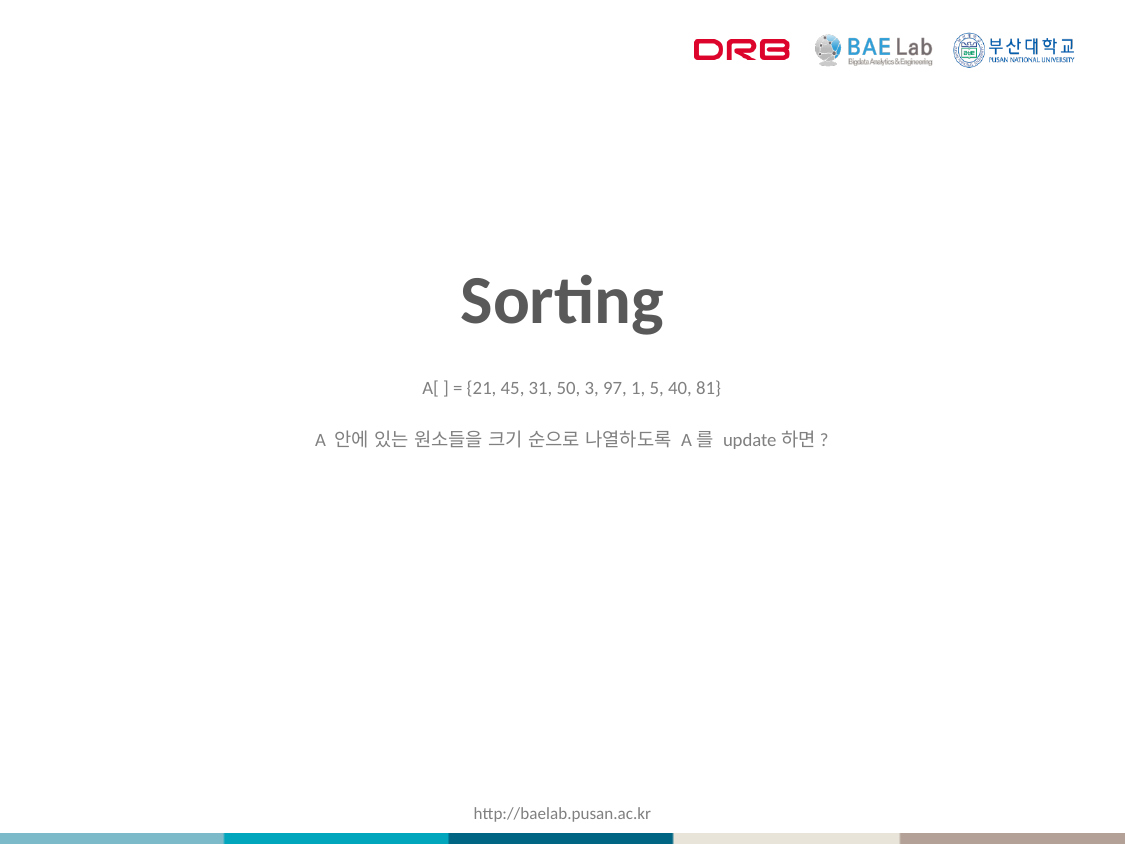

# Sorting
A[ ] = {21, 45, 31, 50, 3, 97, 1, 5, 40, 81}

A 안에 있는 원소들을 크기 순으로 나열하도록 A를 update하면?